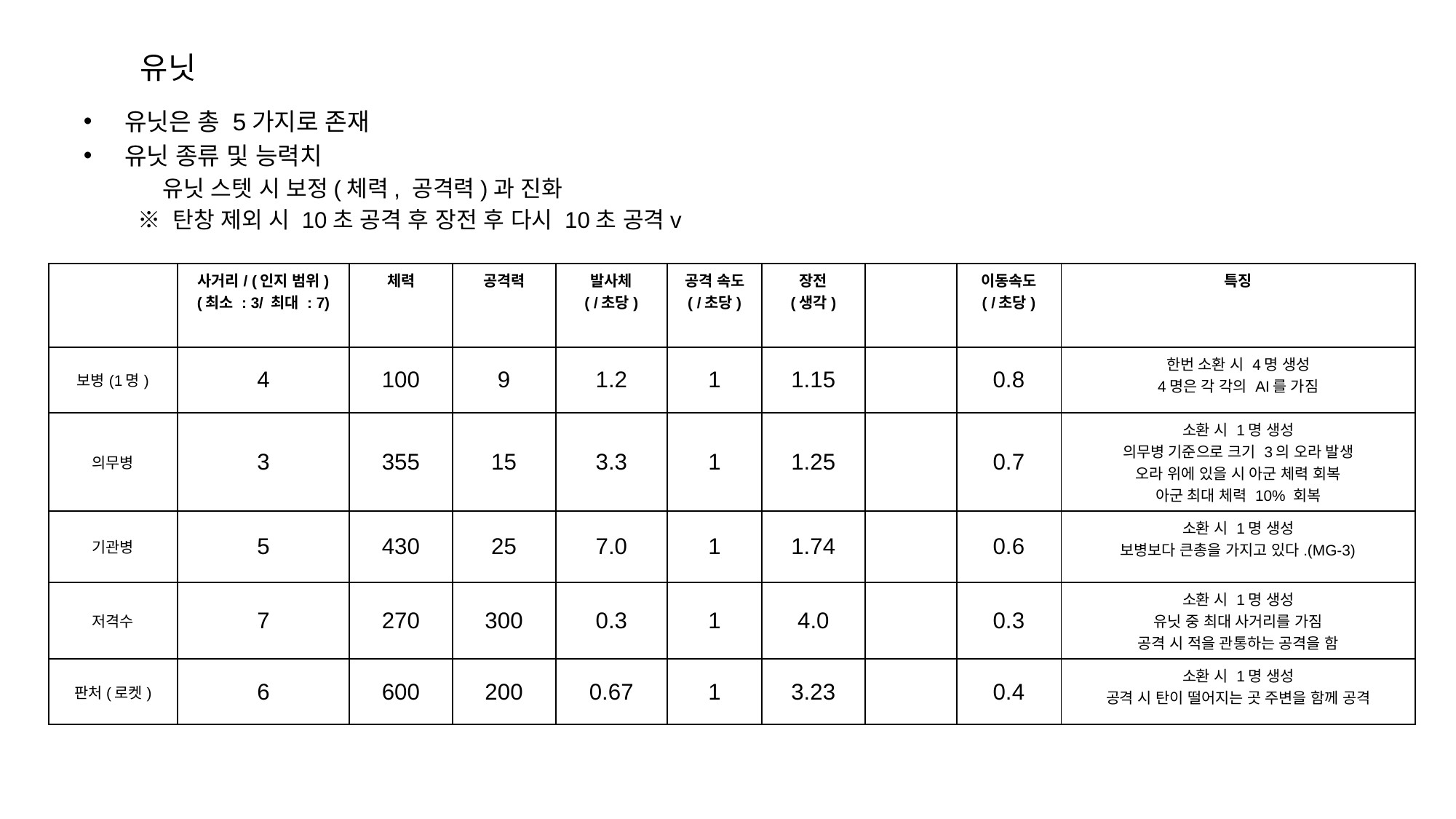

# 유닛
유닛은 총 5가지로 존재
유닛 종류 및 능력치
   유닛 스텟 시 보정(체력, 공격력)과 진화
※ 탄창 제외 시 10초 공격 후 장전 후 다시 10초 공격v
|  | 사거리/ (인지 범위) (최소 : 3/ 최대 : 7) | 체력 | 공격력 | 발사체 ( /초당) | 공격 속도 ( /초당) | 장전 (생각) |  | 이동속도 ( /초당) | 특징 |
| --- | --- | --- | --- | --- | --- | --- | --- | --- | --- |
| 보병(1명) | 4 | 100 | 9 | 1.2 | 1 | 1.15 |  | 0.8 | 한번 소환 시 4명 생성 4명은 각 각의 AI를 가짐 |
| 의무병 | 3 | 355 | 15 | 3.3 | 1 | 1.25 |  | 0.7 | 소환 시 1명 생성 의무병 기준으로 크기 3의 오라 발생 오라 위에 있을 시 아군 체력 회복 아군 최대 체력 10% 회복 |
| 기관병 | 5 | 430 | 25 | 7.0 | 1 | 1.74 |  | 0.6 | 소환 시 1명 생성 보병보다 큰총을 가지고 있다.(MG-3) |
| 저격수 | 7 | 270 | 300 | 0.3 | 1 | 4.0 |  | 0.3 | 소환 시 1명 생성 유닛 중 최대 사거리를 가짐 공격 시 적을 관통하는 공격을 함 |
| 판처(로켓) | 6 | 600 | 200 | 0.67 | 1 | 3.23 |  | 0.4 | 소환 시 1명 생성 공격 시 탄이 떨어지는 곳 주변을 함께 공격 |